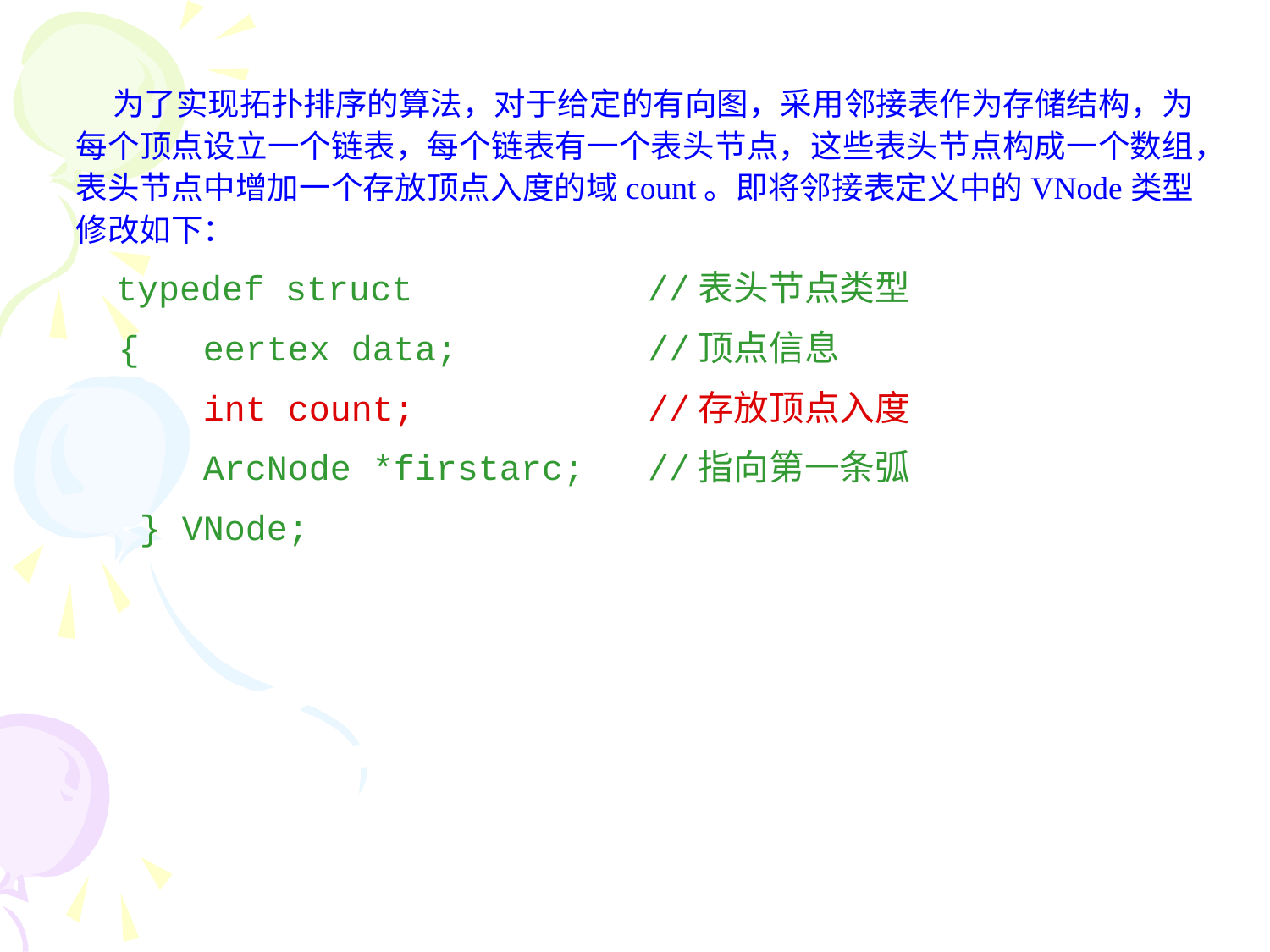

为了实现拓扑排序的算法，对于给定的有向图，采用邻接表作为存储结构，为每个顶点设立一个链表，每个链表有一个表头节点，这些表头节点构成一个数组，表头节点中增加一个存放顶点入度的域count。即将邻接表定义中的VNode类型修改如下：
     typedef struct 	         //表头节点类型
  {   eertex data;         //顶点信息
      int count;           //存放顶点入度
      ArcNode *firstarc;   //指向第一条弧
   } VNode;